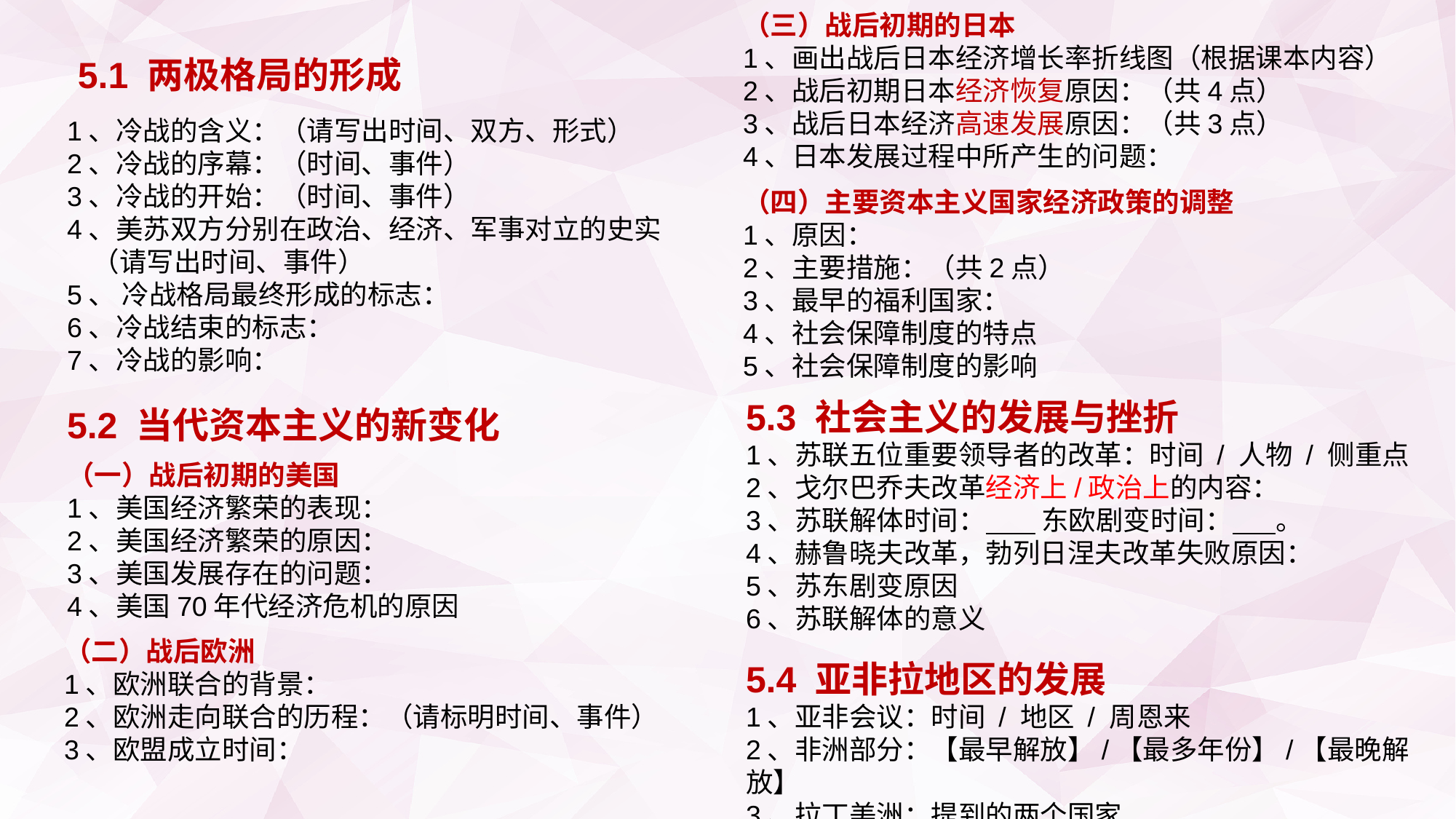

（三）战后初期的日本
1、画出战后日本经济增长率折线图（根据课本内容）
2、战后初期日本经济恢复原因：（共4点）
3、战后日本经济高速发展原因：（共3点）
4、日本发展过程中所产生的问题：
5.1 两极格局的形成
1、冷战的含义：（请写出时间、双方、形式）
2、冷战的序幕：（时间、事件）
3、冷战的开始：（时间、事件）
4、美苏双方分别在政治、经济、军事对立的史实
   （请写出时间、事件）
5、 冷战格局最终形成的标志：
6、冷战结束的标志：
7、冷战的影响：

（四）主要资本主义国家经济政策的调整
1、原因：
2、主要措施：（共2点）
3、最早的福利国家：
4、社会保障制度的特点
5、社会保障制度的影响
5.3 社会主义的发展与挫折
1、苏联五位重要领导者的改革：时间 / 人物 / 侧重点
2、戈尔巴乔夫改革经济上/政治上的内容：
3、苏联解体时间：         东欧剧变时间：       。
4、赫鲁晓夫改革，勃列日涅夫改革失败原因：
5、苏东剧变原因
6、苏联解体的意义
5.4 亚非拉地区的发展
1、亚非会议：时间 / 地区 / 周恩来
2、非洲部分：【最早解放】/【最多年份】/【最晚解放】
3、拉丁美洲：提到的两个国家
5.2 当代资本主义的新变化
（一）战后初期的美国
1、美国经济繁荣的表现：
2、美国经济繁荣的原因：
3、美国发展存在的问题：
4、美国70年代经济危机的原因
（二）战后欧洲
1、欧洲联合的背景：
2、欧洲走向联合的历程：（请标明时间、事件）
3、欧盟成立时间：